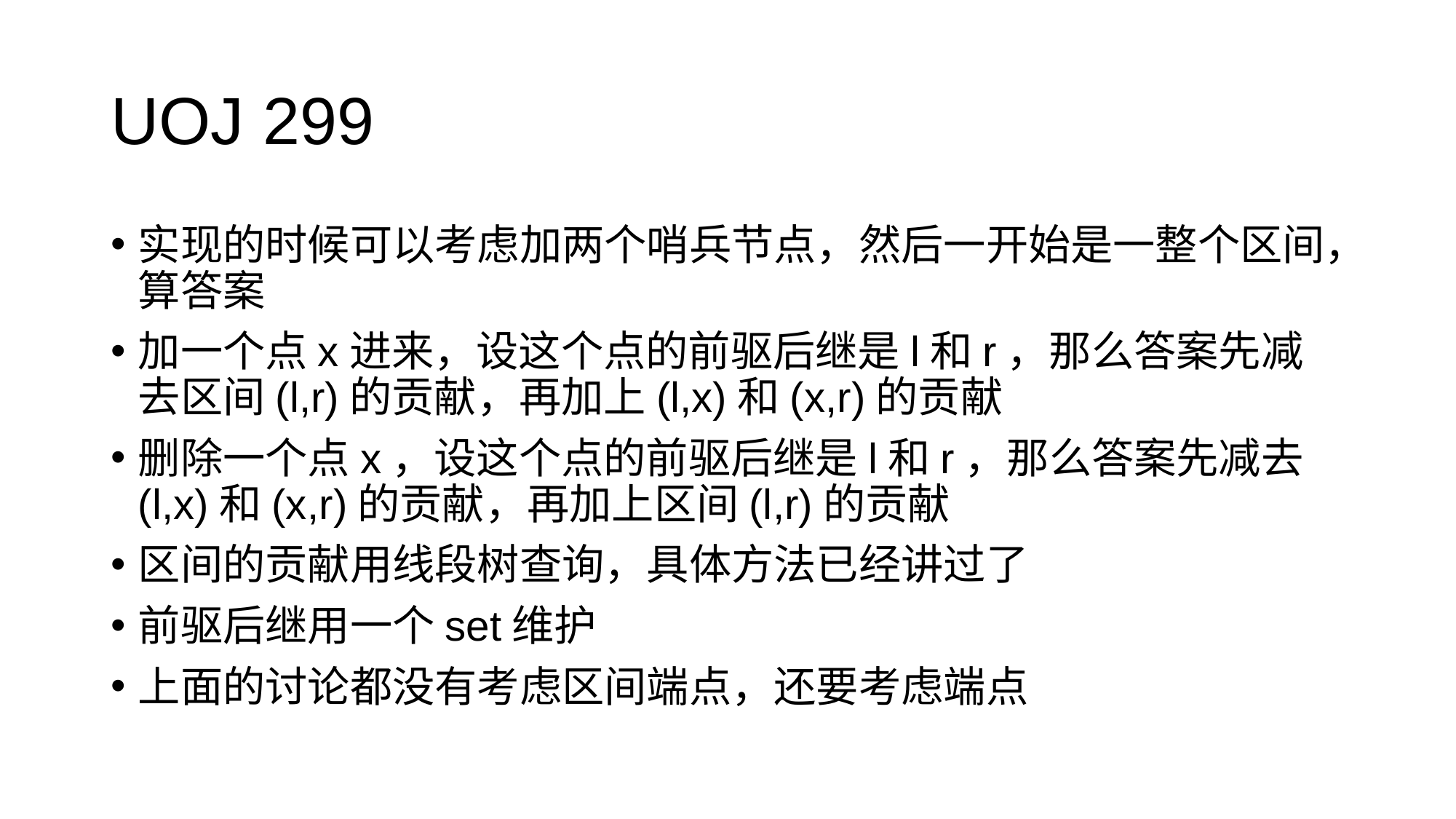

# UOJ 299
实现的时候可以考虑加两个哨兵节点，然后一开始是一整个区间，算答案
加一个点x进来，设这个点的前驱后继是l和r，那么答案先减去区间(l,r)的贡献，再加上(l,x)和(x,r)的贡献
删除一个点x，设这个点的前驱后继是l和r，那么答案先减去(l,x)和(x,r)的贡献，再加上区间(l,r)的贡献
区间的贡献用线段树查询，具体方法已经讲过了
前驱后继用一个set维护
上面的讨论都没有考虑区间端点，还要考虑端点